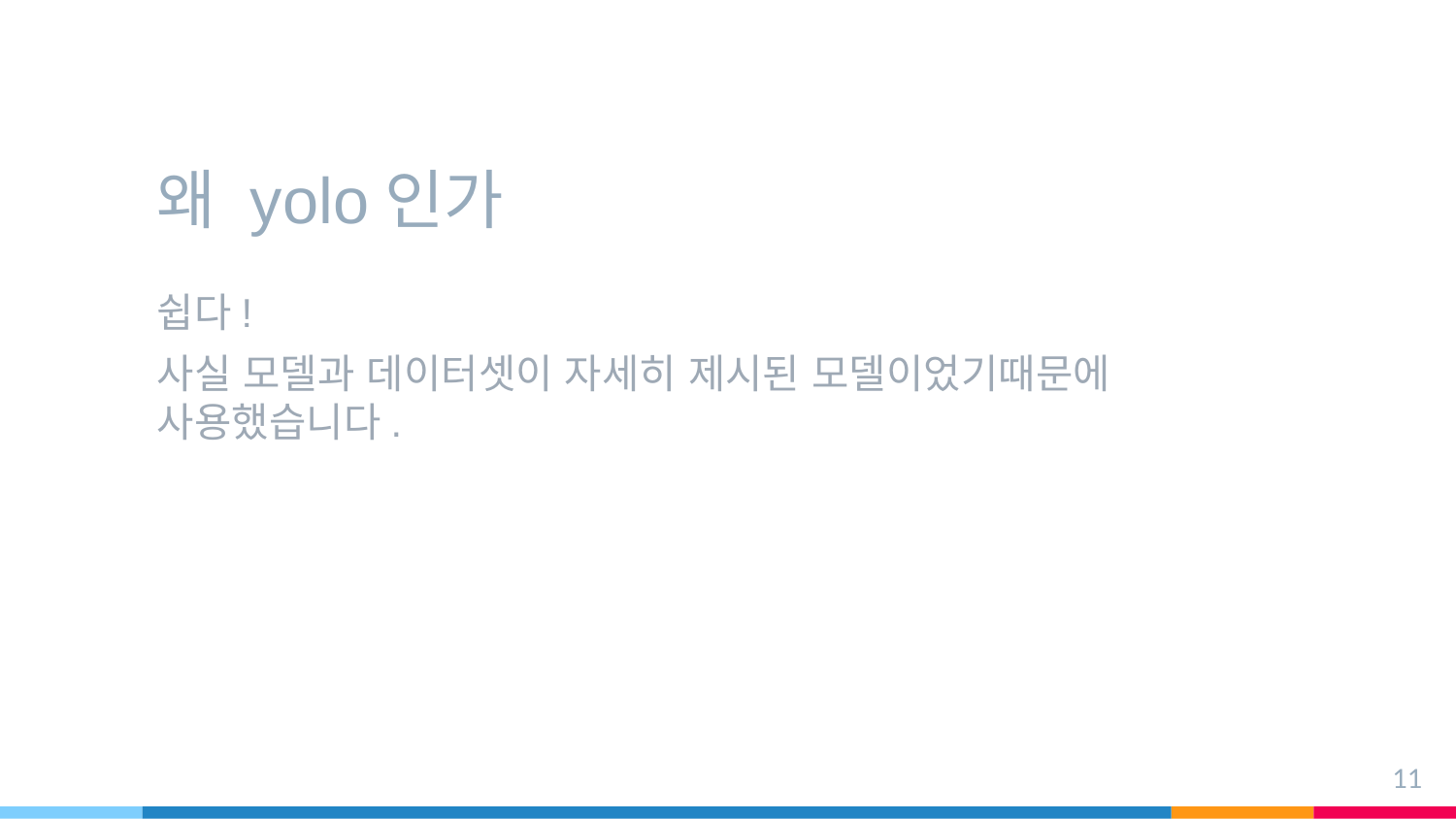

# 왜 yolo인가
쉽다!
사실 모델과 데이터셋이 자세히 제시된 모델이었기때문에 사용했습니다.

11